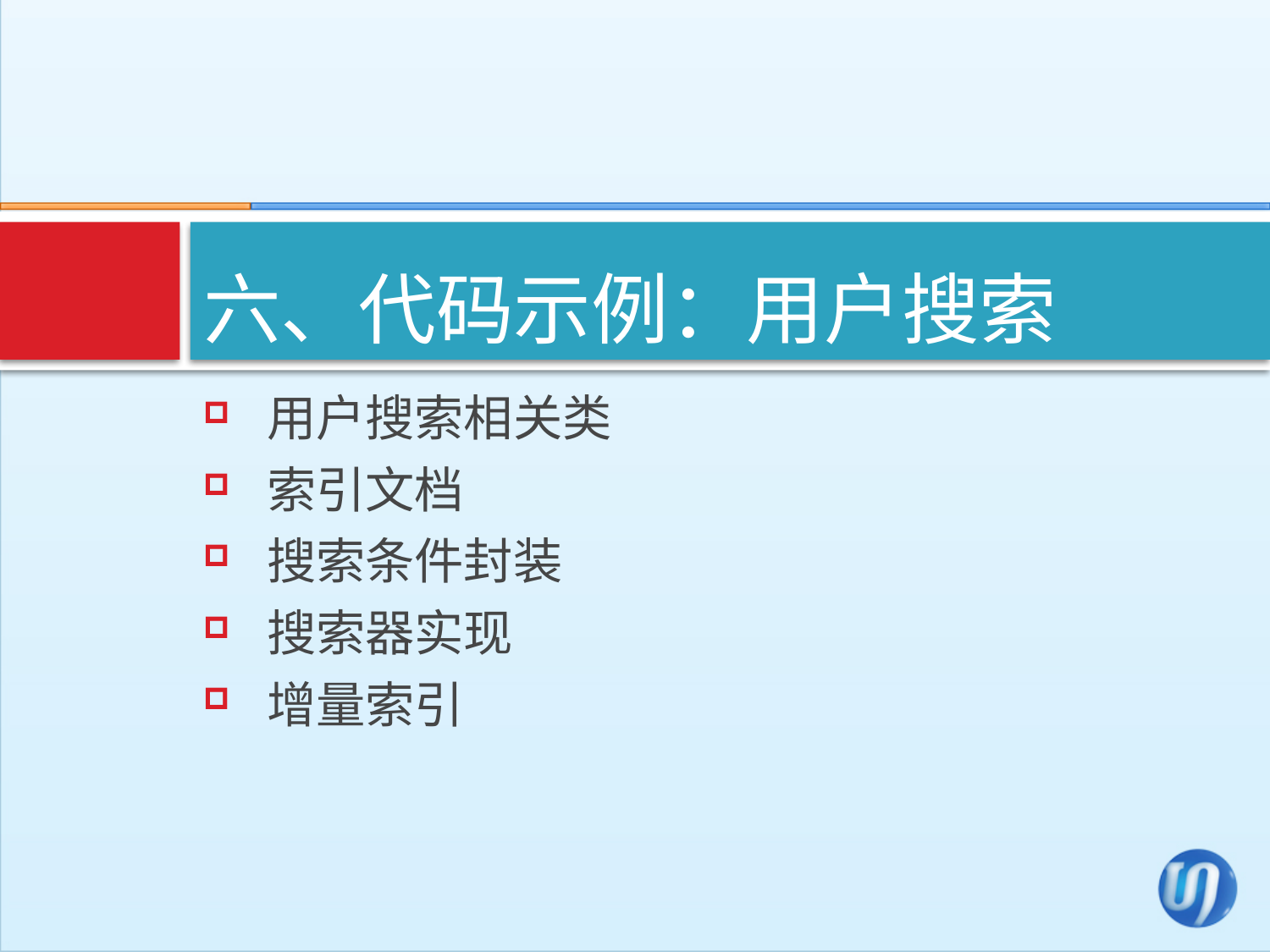

# 六、代码示例：用户搜索
用户搜索相关类
索引文档
搜索条件封装
搜索器实现
增量索引